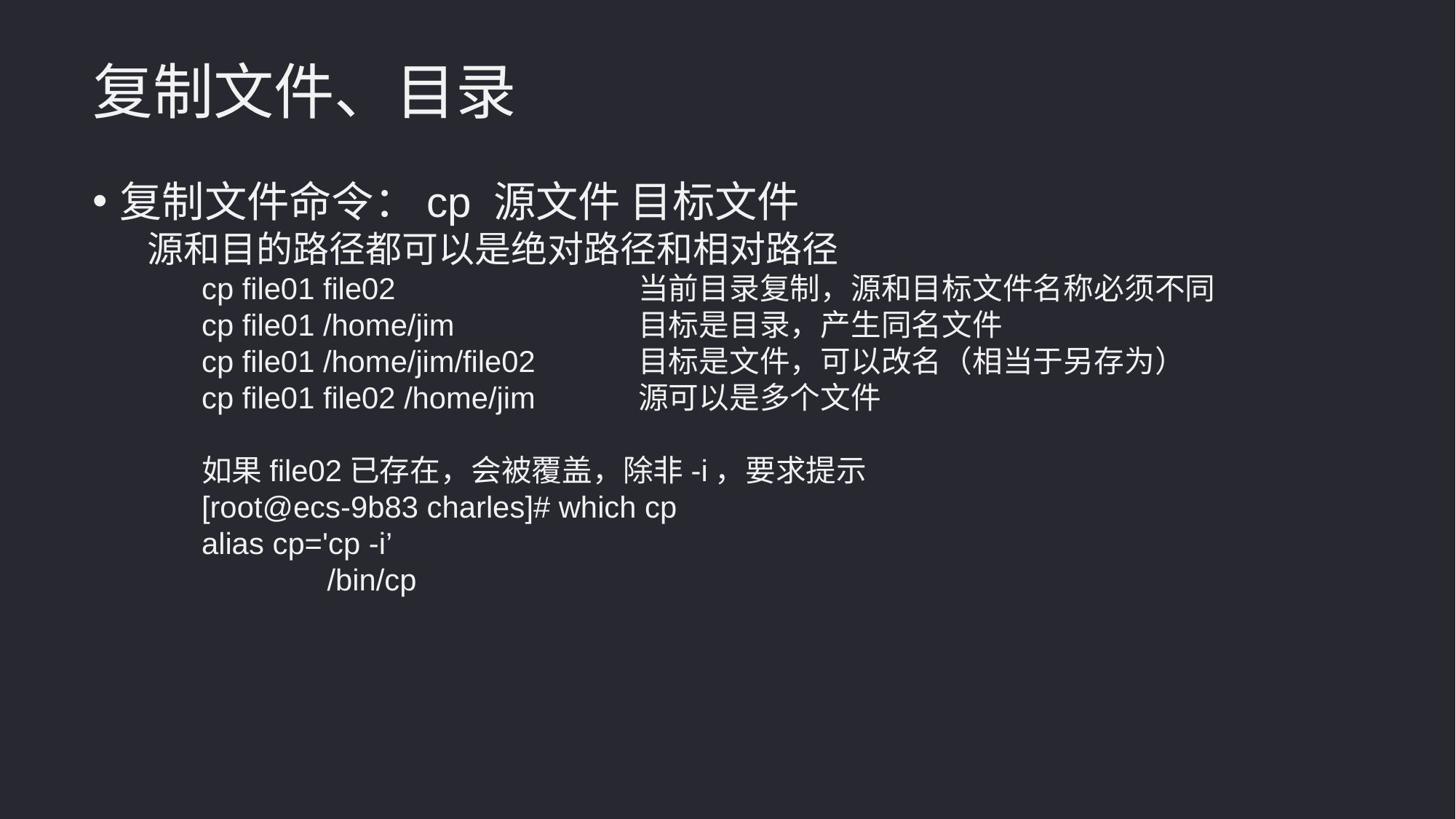

复制文件、目录
复制文件命令：cp 源文件 目标文件
源和目的路径都可以是绝对路径和相对路径
cp file01 file02			当前目录复制，源和目标文件名称必须不同
cp file01 /home/jim		目标是目录，产生同名文件
cp file01 /home/jim/file02	目标是文件，可以改名（相当于另存为）
cp file01 file02 /home/jim	源可以是多个文件

如果file02已存在，会被覆盖，除非-i，要求提示
[root@ecs-9b83 charles]# which cp
alias cp='cp -i’
               /bin/cp